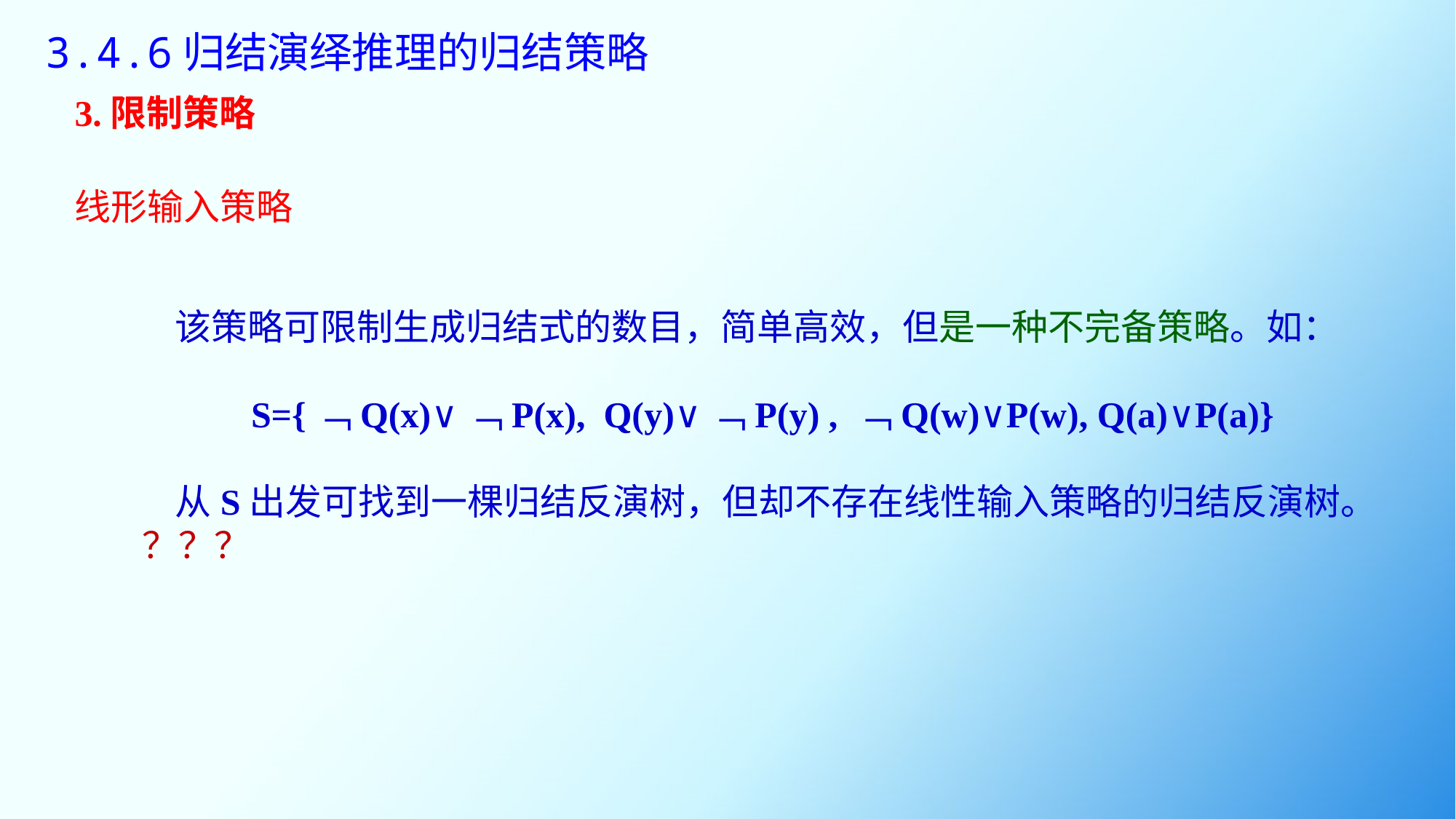

# 3.4.6归结演绎推理的归结策略
3.限制策略
线形输入策略

   该策略可限制生成归结式的数目，简单高效，但是一种不完备策略。如：

	S={﹁Q(x)∨﹁P(x),  Q(y)∨﹁P(y) , ﹁Q(w)∨P(w), Q(a)∨P(a)}

   从S出发可找到一棵归结反演树，但却不存在线性输入策略的归结反演树。
？？？